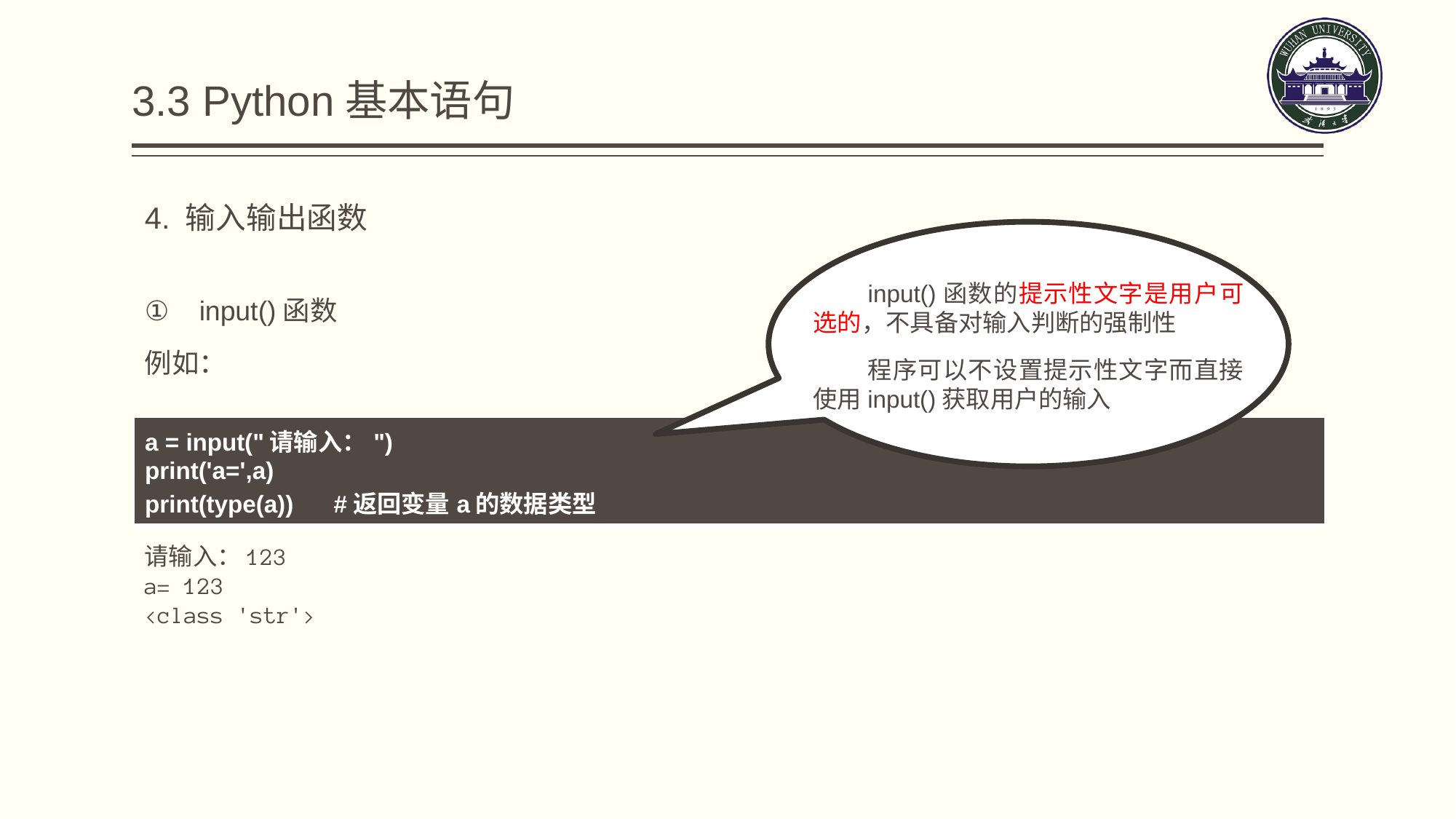

3.3 Python基本语句
4. 输入输出函数

input()函数的提示性文字是用户可选的，不具备对输入判断的强制性
程序可以不设置提示性文字而直接使用input()获取用户的输入
input()函数
例如：
| a = input("请输入：") print('a=',a) print(type(a)) #返回变量a的数据类型 |
| --- |
请输入：123
a= 123
<class 'str'>